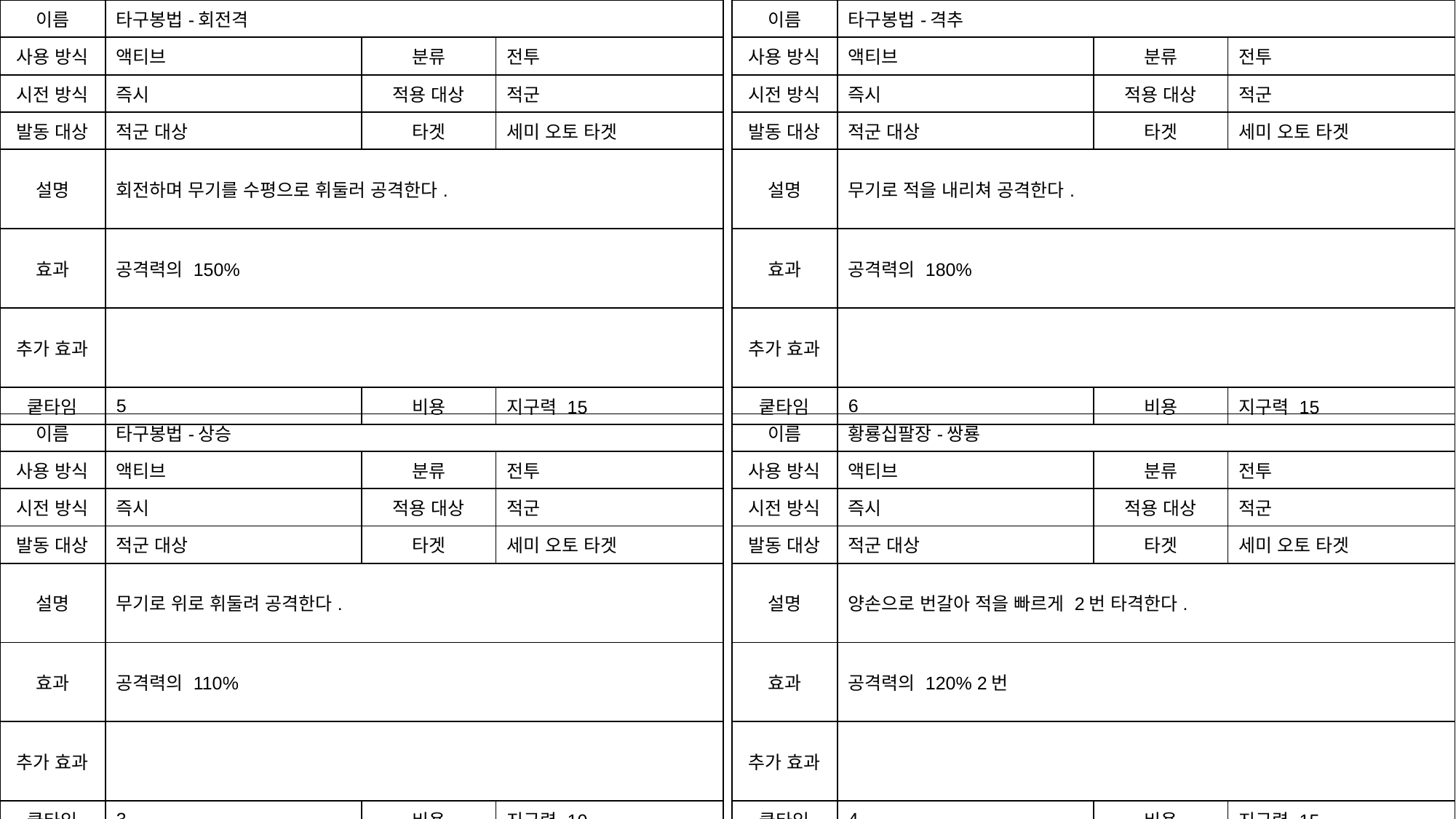

| 이름 | 타구봉법-회전격 |  |  |
| --- | --- | --- | --- |
| 사용 방식 | 액티브 | 분류 | 전투 |
| 시전 방식 | 즉시 | 적용 대상 | 적군 |
| 발동 대상 | 적군 대상 | 타겟 | 세미 오토 타겟 |
| 설명 | 회전하며 무기를 수평으로 휘둘러 공격한다. |  |  |
| 효과 | 공격력의 150% |  |  |
| 추가 효과 |  |  |  |
| 쿹타임 | 5 | 비용 | 지구력 15 |
| 이름 | 타구봉법-격추 |  |  |
| --- | --- | --- | --- |
| 사용 방식 | 액티브 | 분류 | 전투 |
| 시전 방식 | 즉시 | 적용 대상 | 적군 |
| 발동 대상 | 적군 대상 | 타겟 | 세미 오토 타겟 |
| 설명 | 무기로 적을 내리쳐 공격한다. |  |  |
| 효과 | 공격력의 180% |  |  |
| 추가 효과 |  |  |  |
| 쿹타임 | 6 | 비용 | 지구력 15 |
| 이름 | 타구봉법-상승 |  |  |
| --- | --- | --- | --- |
| 사용 방식 | 액티브 | 분류 | 전투 |
| 시전 방식 | 즉시 | 적용 대상 | 적군 |
| 발동 대상 | 적군 대상 | 타겟 | 세미 오토 타겟 |
| 설명 | 무기로 위로 휘둘려 공격한다. |  |  |
| 효과 | 공격력의 110% |  |  |
| 추가 효과 |  |  |  |
| 쿹타임 | 3 | 비용 | 지구력 10 |
| 이름 | 황룡십팔장-쌍룡 |  |  |
| --- | --- | --- | --- |
| 사용 방식 | 액티브 | 분류 | 전투 |
| 시전 방식 | 즉시 | 적용 대상 | 적군 |
| 발동 대상 | 적군 대상 | 타겟 | 세미 오토 타겟 |
| 설명 | 양손으로 번갈아 적을 빠르게 2번 타격한다. |  |  |
| 효과 | 공격력의 120% 2번 |  |  |
| 추가 효과 |  |  |  |
| 쿹타임 | 4 | 비용 | 지구력 15 |